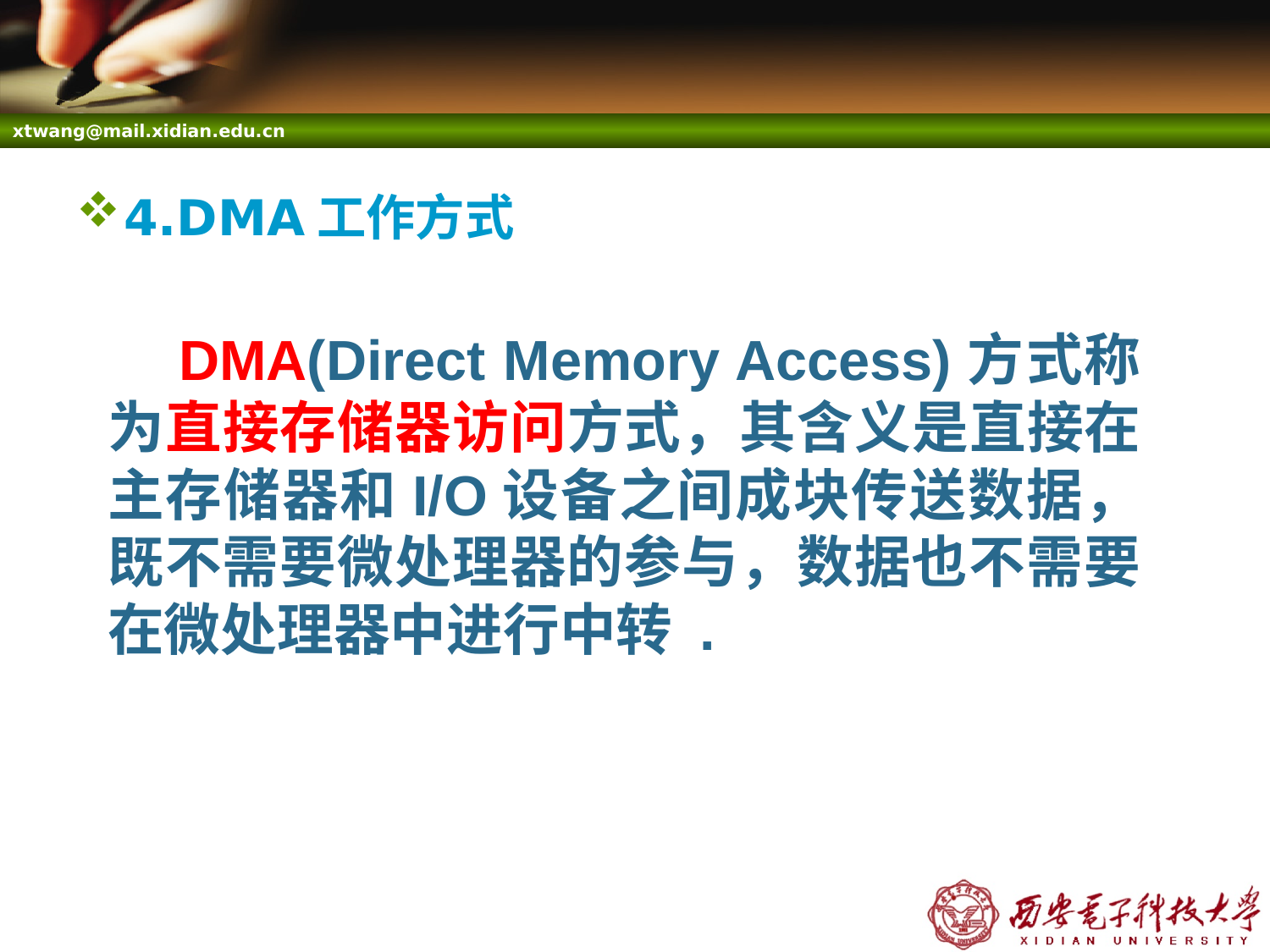

#
4.DMA工作方式
    DMA(Direct Memory Access)方式称为直接存储器访问方式，其含义是直接在主存储器和I/O设备之间成块传送数据，既不需要微处理器的参与，数据也不需要在微处理器中进行中转 .